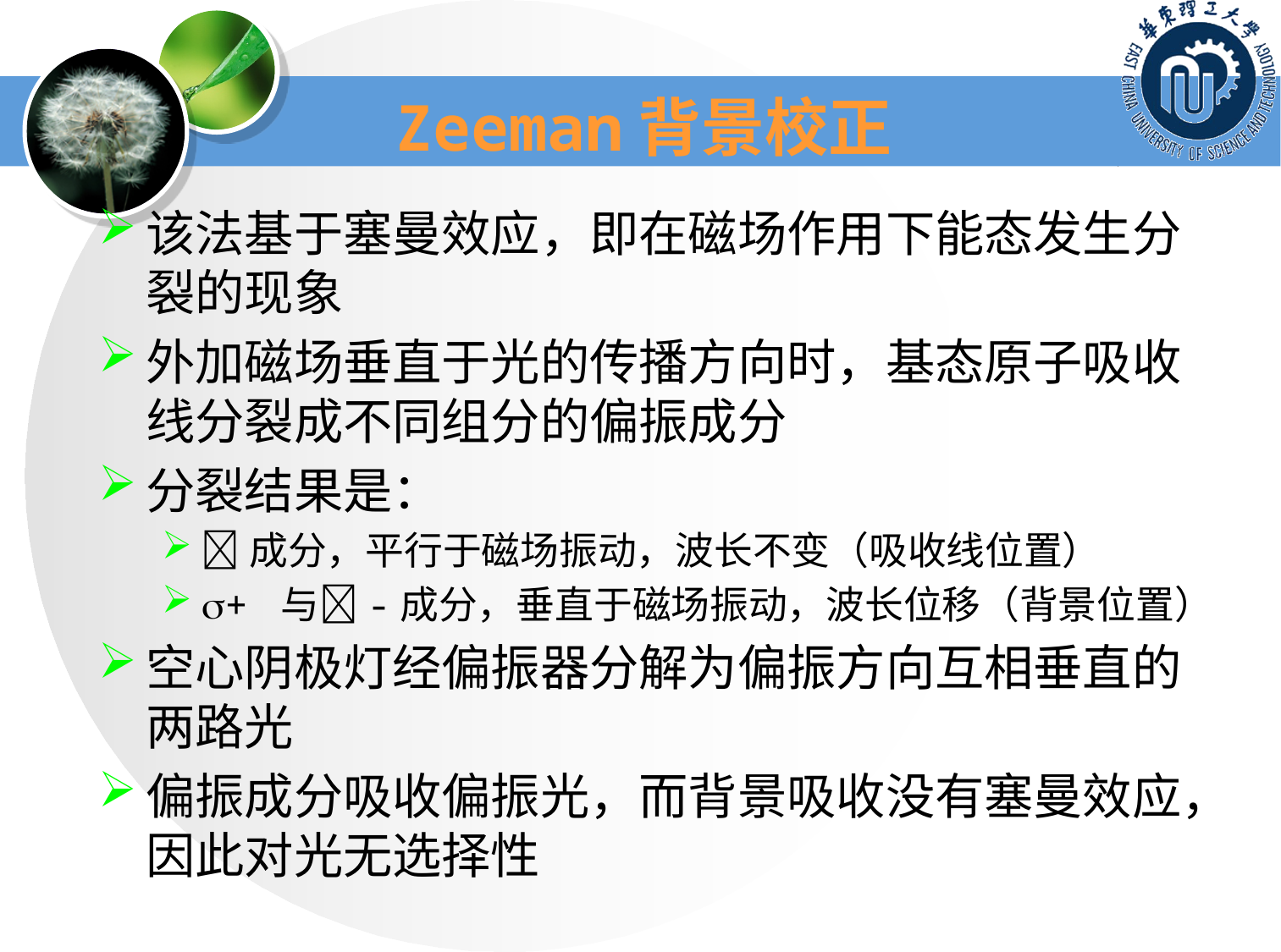

Zeeman背景校正
该法基于塞曼效应，即在磁场作用下能态发生分裂的现象
外加磁场垂直于光的传播方向时，基态原子吸收线分裂成不同组分的偏振成分
分裂结果是：
π成分，平行于磁场振动，波长不变（吸收线位置）
σ+ 与σ-成分，垂直于磁场振动，波长位移（背景位置）
空心阴极灯经偏振器分解为偏振方向互相垂直的两路光
偏振成分吸收偏振光，而背景吸收没有塞曼效应，因此对光无选择性